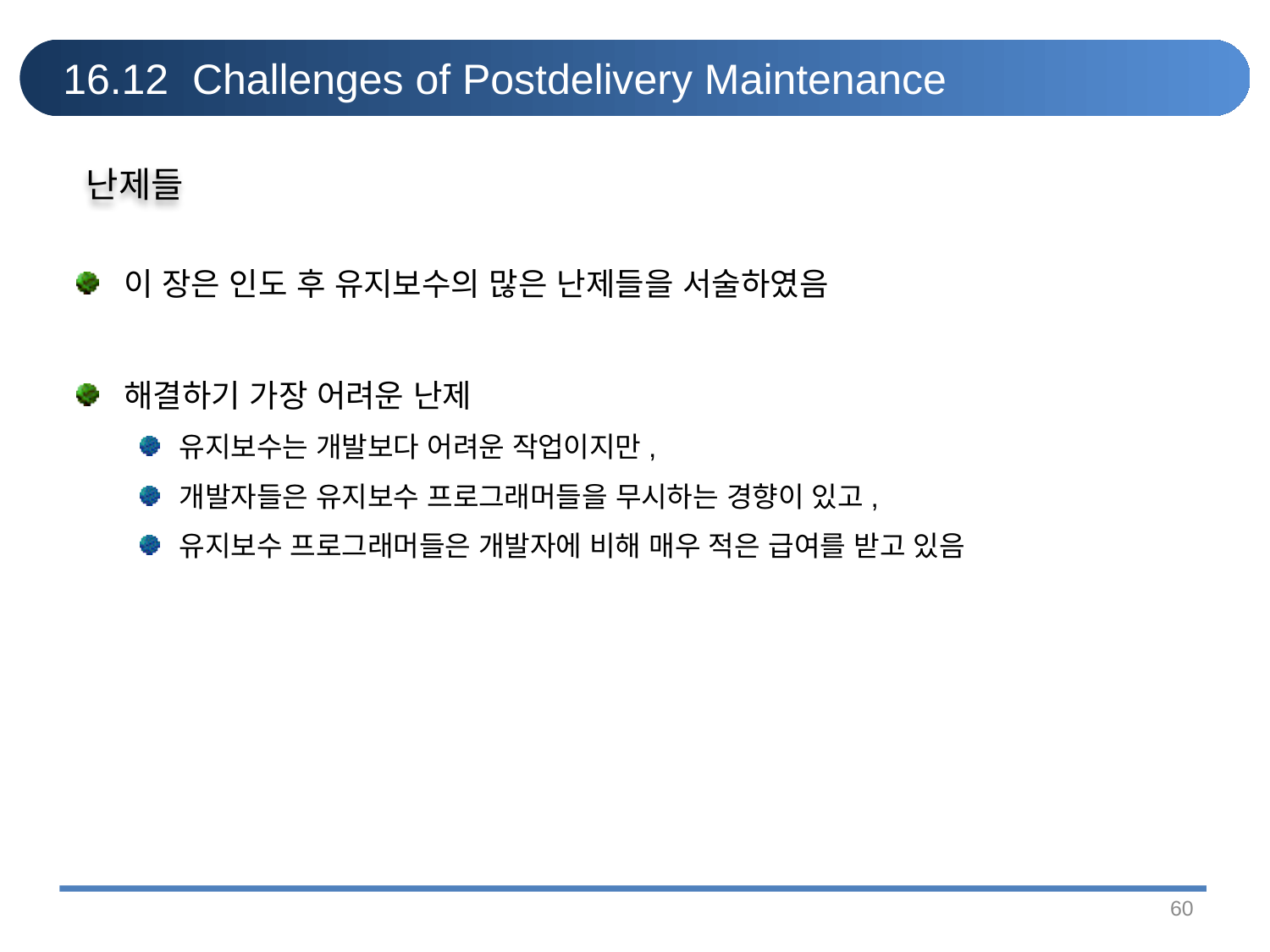

# 16.12  Challenges of Postdelivery Maintenance
난제들
이 장은 인도 후 유지보수의 많은 난제들을 서술하였음

해결하기 가장 어려운 난제
유지보수는 개발보다 어려운 작업이지만,
개발자들은 유지보수 프로그래머들을 무시하는 경향이 있고,
유지보수 프로그래머들은 개발자에 비해 매우 적은 급여를 받고 있음

60